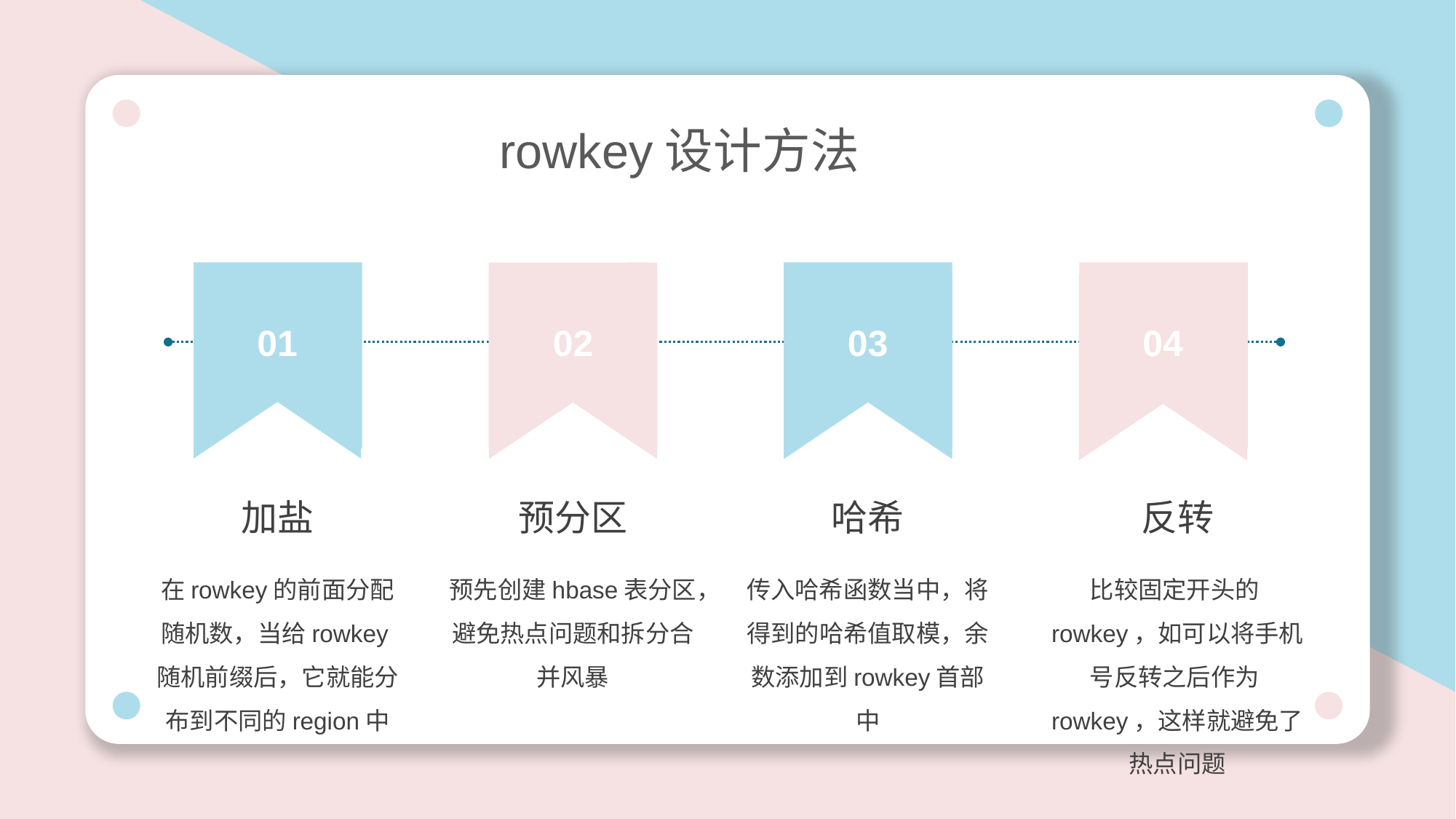

rowkey设计方法

01

03

04

02
加盐
在rowkey的前面分配随机数，当给rowkey随机前缀后，它就能分布到不同的region中
预分区
预先创建hbase表分区，避免热点问题和拆分合并风暴
哈希
传入哈希函数当中，将得到的哈希值取模，余数添加到rowkey首部中
反转
比较固定开头的rowkey，如可以将手机号反转之后作为rowkey，这样就避免了热点问题